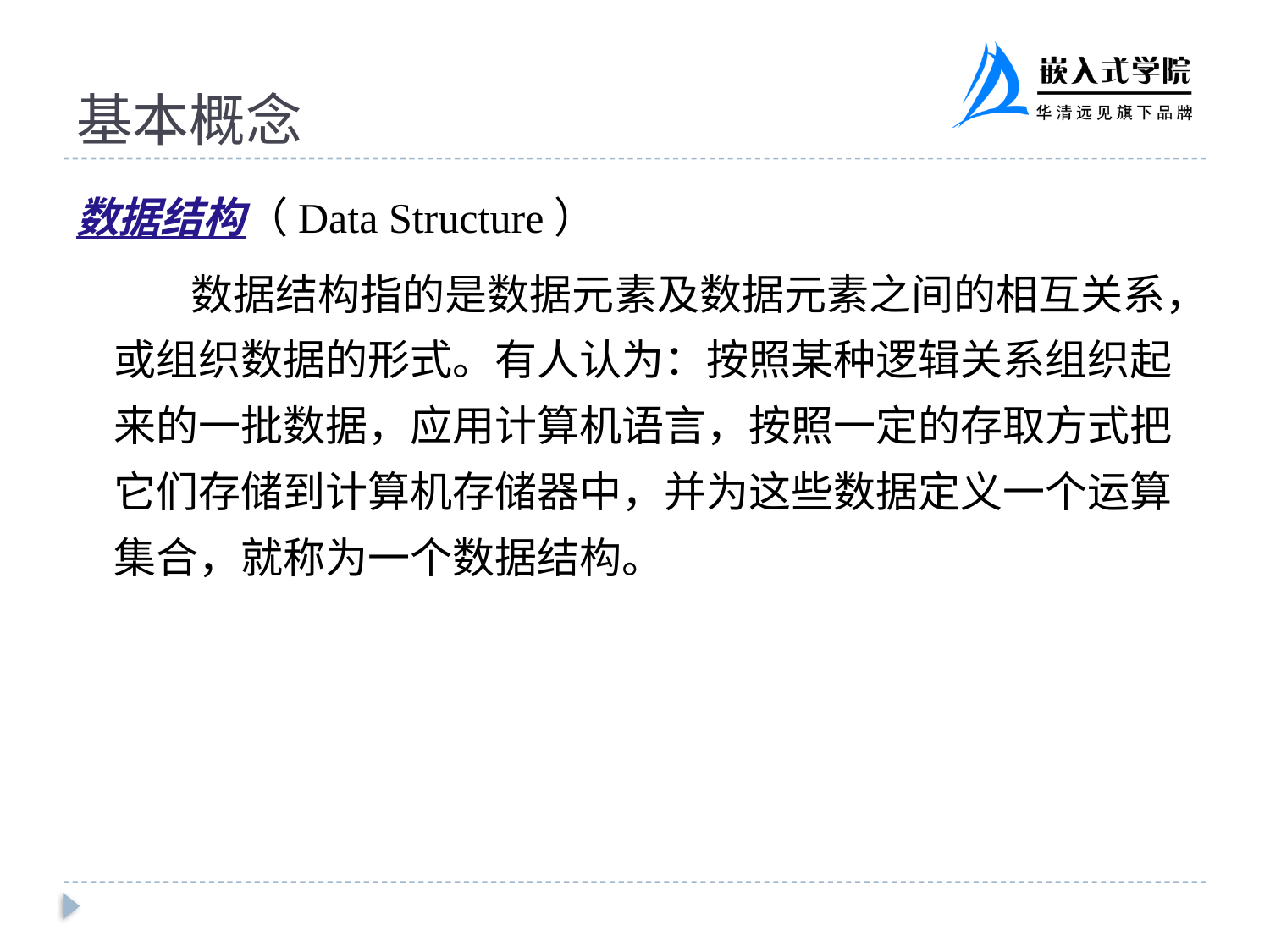

# 基本概念
数据结构（Data Structure）
           数据结构指的是数据元素及数据元素之间的相互关系，或组织数据的形式。有人认为：按照某种逻辑关系组织起来的一批数据，应用计算机语言，按照一定的存取方式把它们存储到计算机存储器中，并为这些数据定义一个运算集合，就称为一个数据结构。

10